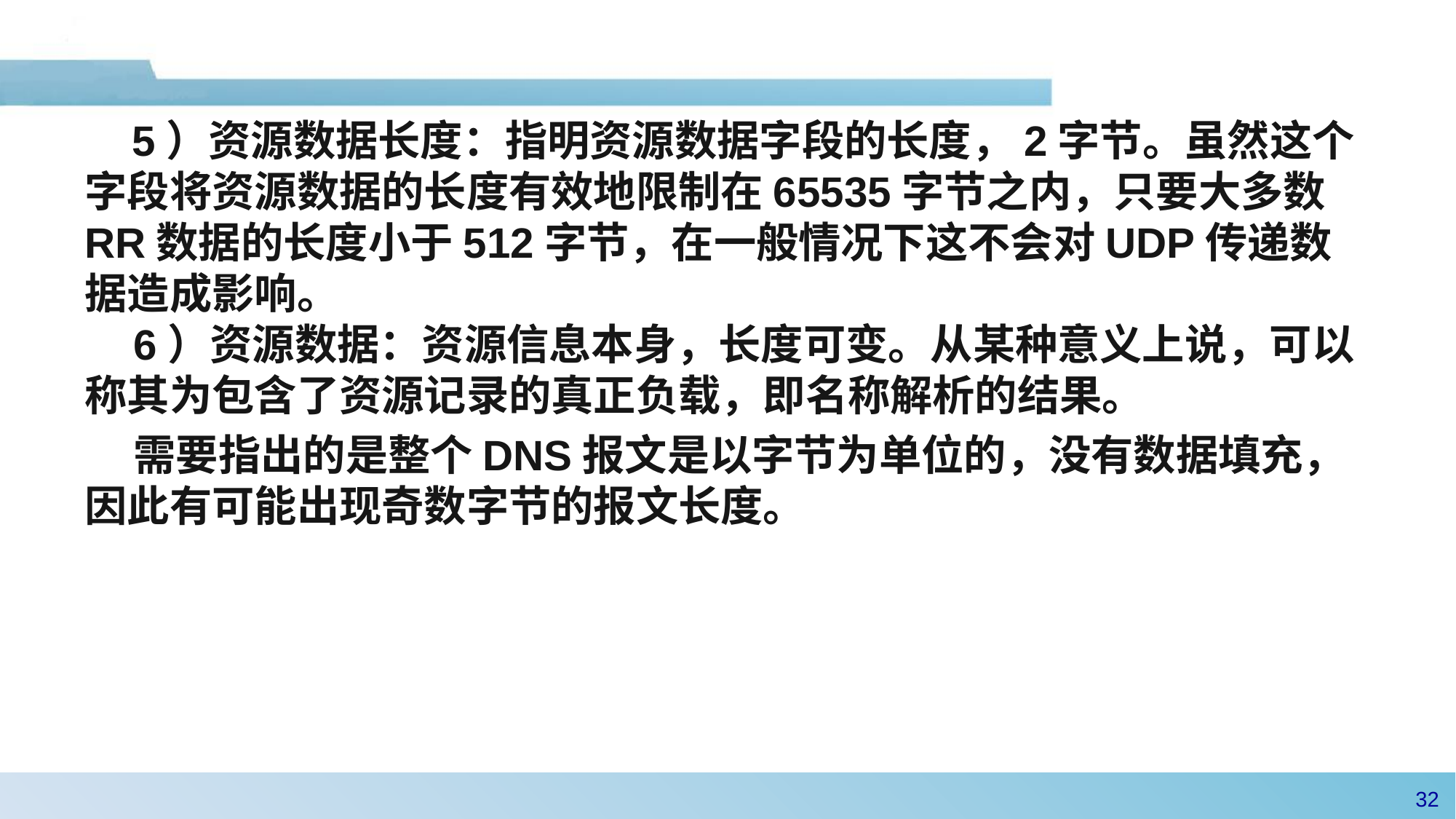

5）资源数据长度：指明资源数据字段的长度，2字节。虽然这个字段将资源数据的长度有效地限制在65535字节之内，只要大多数RR数据的长度小于512字节，在一般情况下这不会对UDP传递数据造成影响。
    6）资源数据：资源信息本身，长度可变。从某种意义上说，可以称其为包含了资源记录的真正负载，即名称解析的结果。
    需要指出的是整个DNS报文是以字节为单位的，没有数据填充，因此有可能出现奇数字节的报文长度。
32